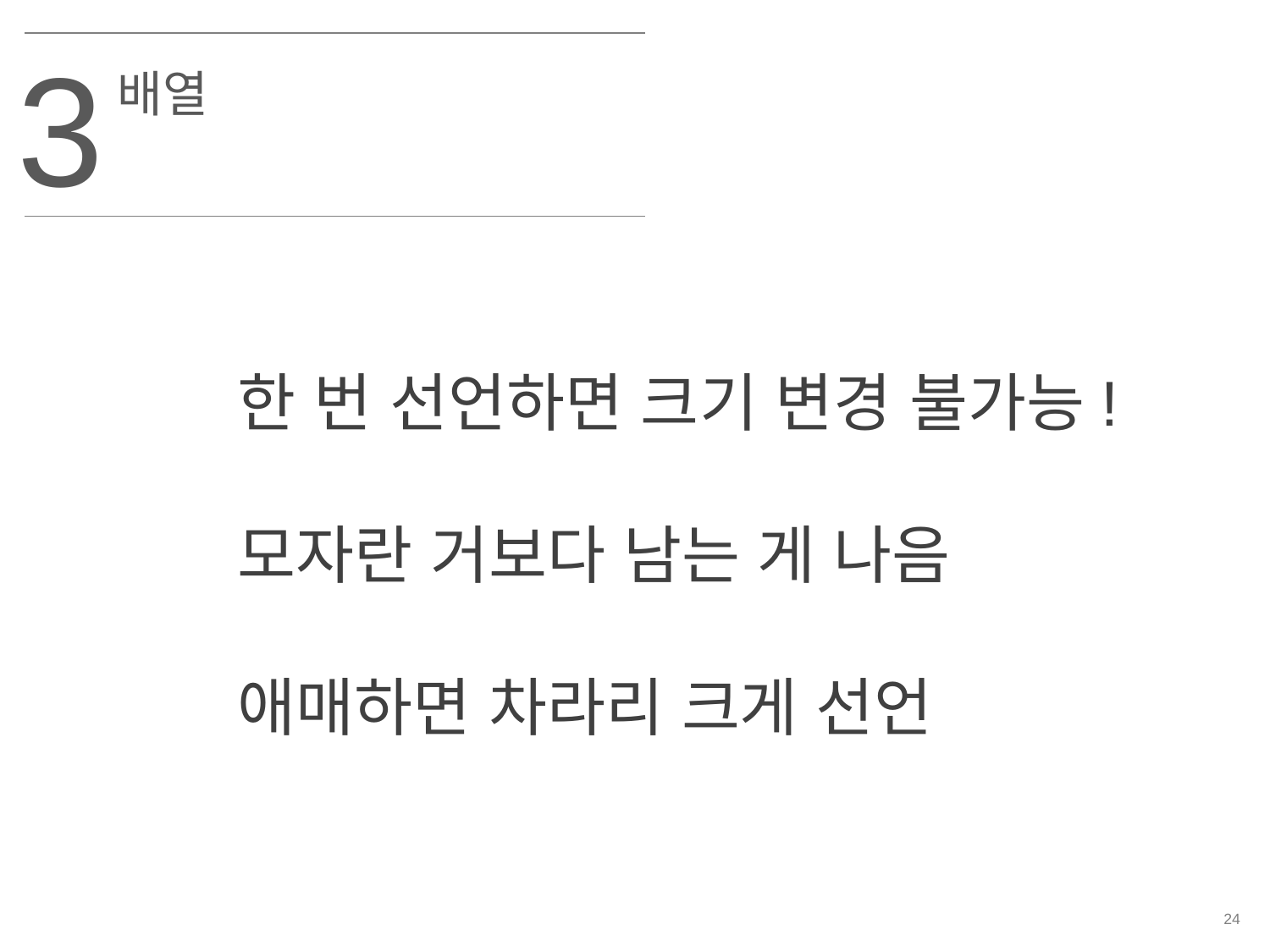

3
배열
한 번 선언하면 크기 변경 불가능!

모자란 거보다 남는 게 나음

애매하면 차라리 크게 선언